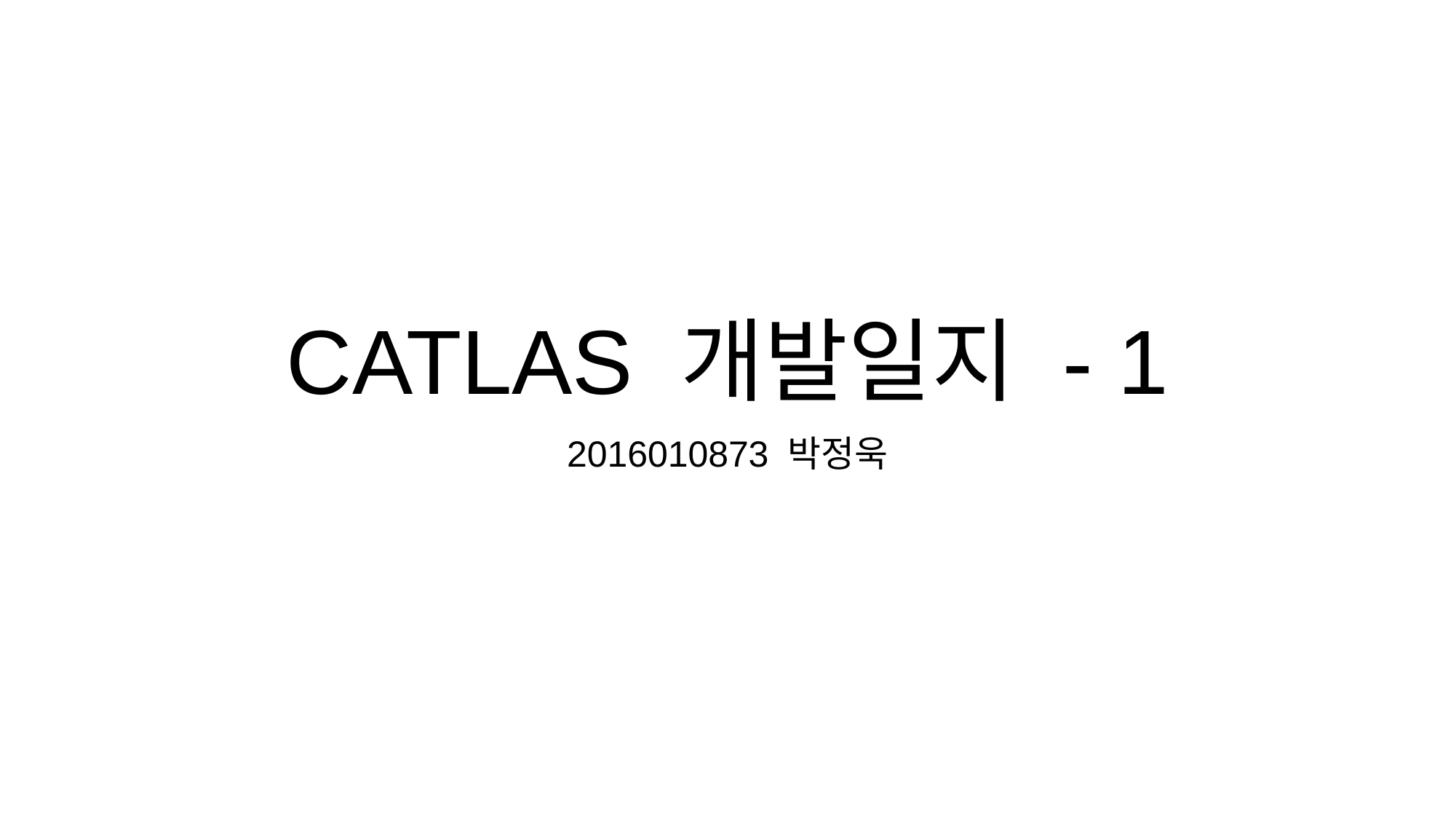

# CATLAS 개발일지 - 1
2016010873 박정욱